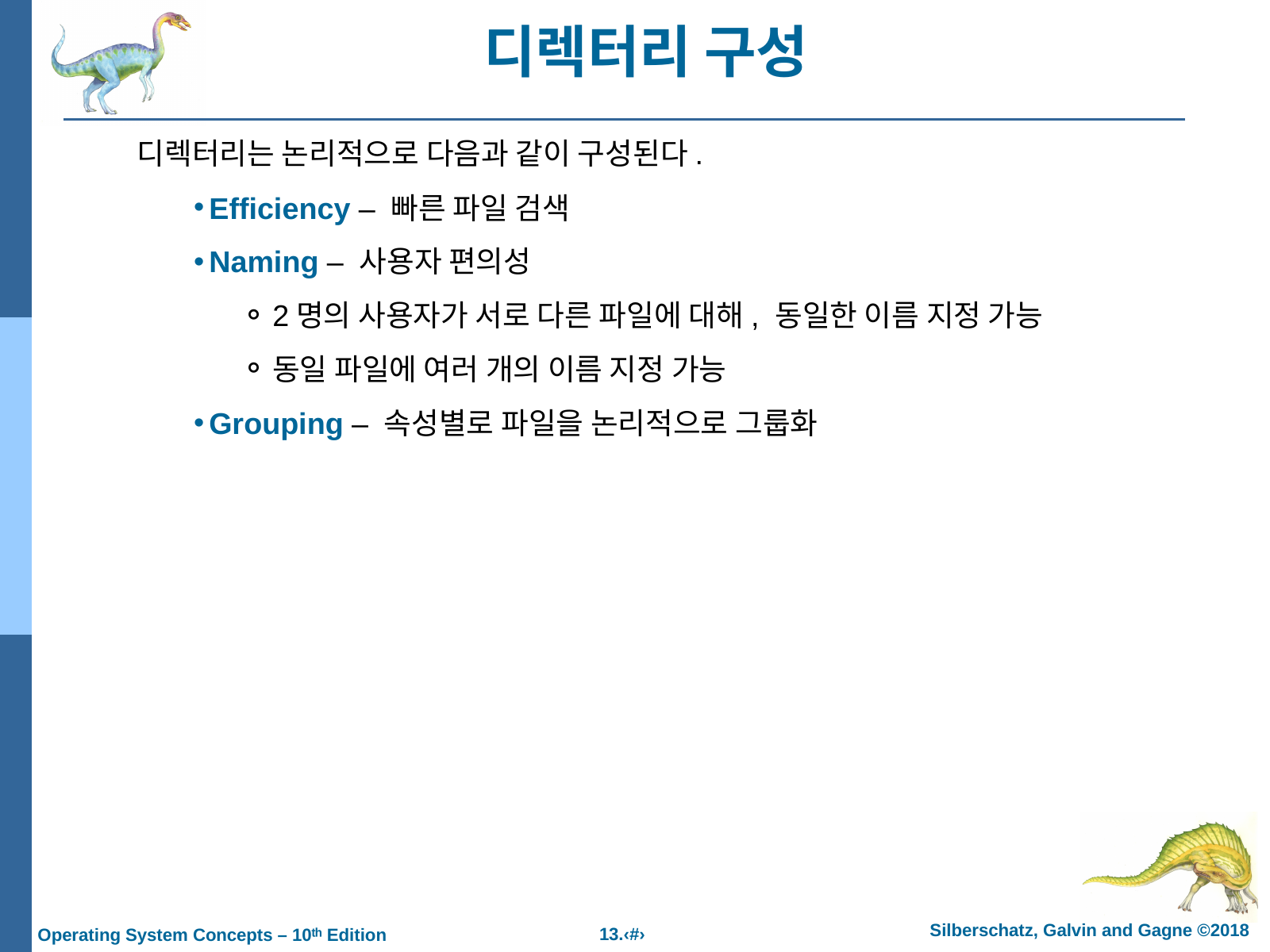

디렉터리 구성

디렉터리는 논리적으로 다음과 같이 구성된다.
Efficiency – 빠른 파일 검색
Naming – 사용자 편의성
2명의 사용자가 서로 다른 파일에 대해, 동일한 이름 지정 가능
동일 파일에 여러 개의 이름 지정 가능
Grouping – 속성별로 파일을 논리적으로 그룹화

Silberschatz, Galvin and Gagne ©2018
13.‹#›
Operating System Concepts – 10ᵗʰ Edition